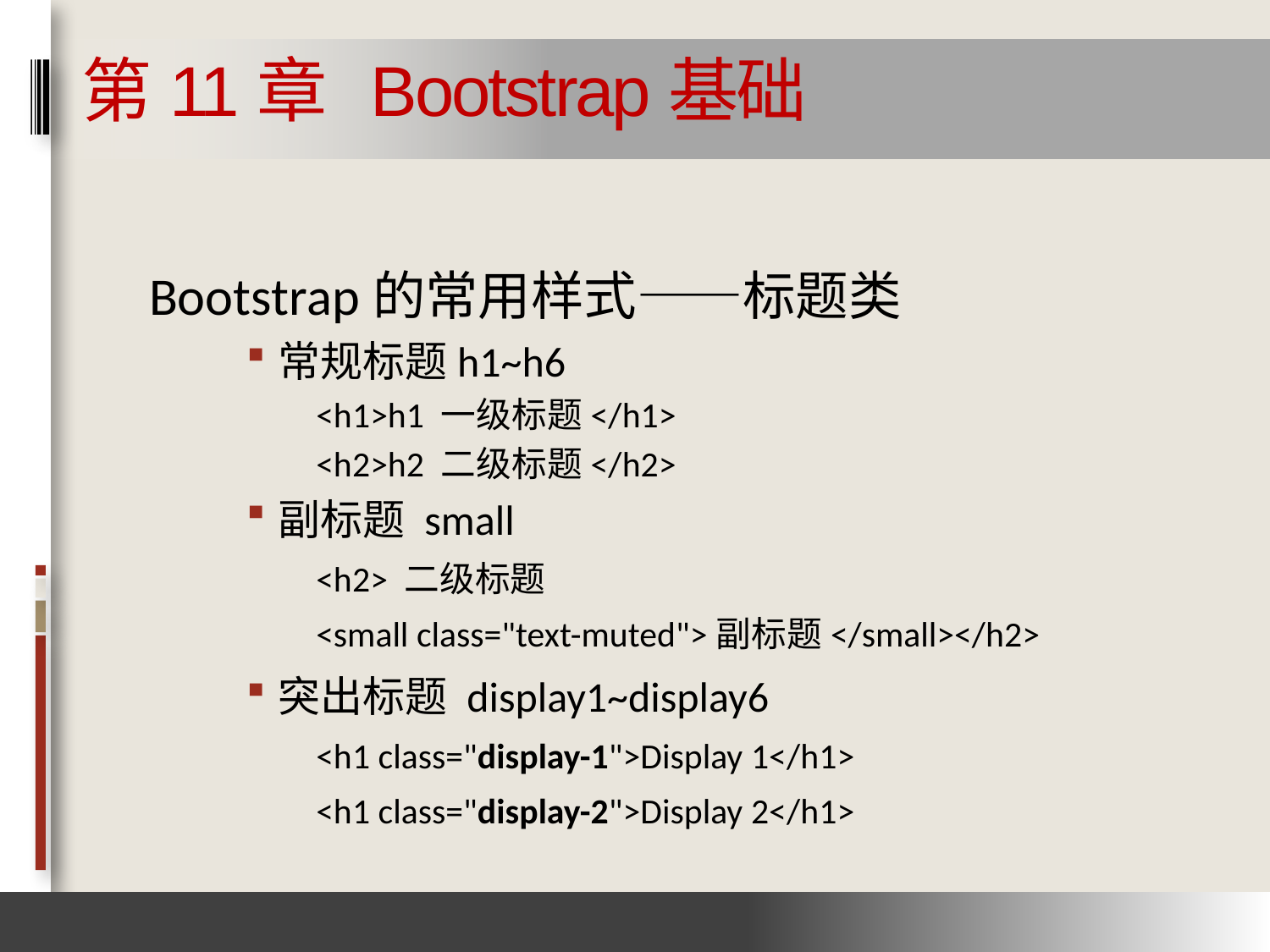

# 第11章  Bootstrap基础
Bootstrap的常用样式——标题类
常规标题h1~h6
<h1>h1 一级标题</h1>
<h2>h2 二级标题</h2>
副标题 small
<h2> 二级标题
<small class="text-muted">副标题</small></h2>
突出标题 display1~display6
<h1 class="display-1">Display 1</h1>
<h1 class="display-2">Display 2</h1>